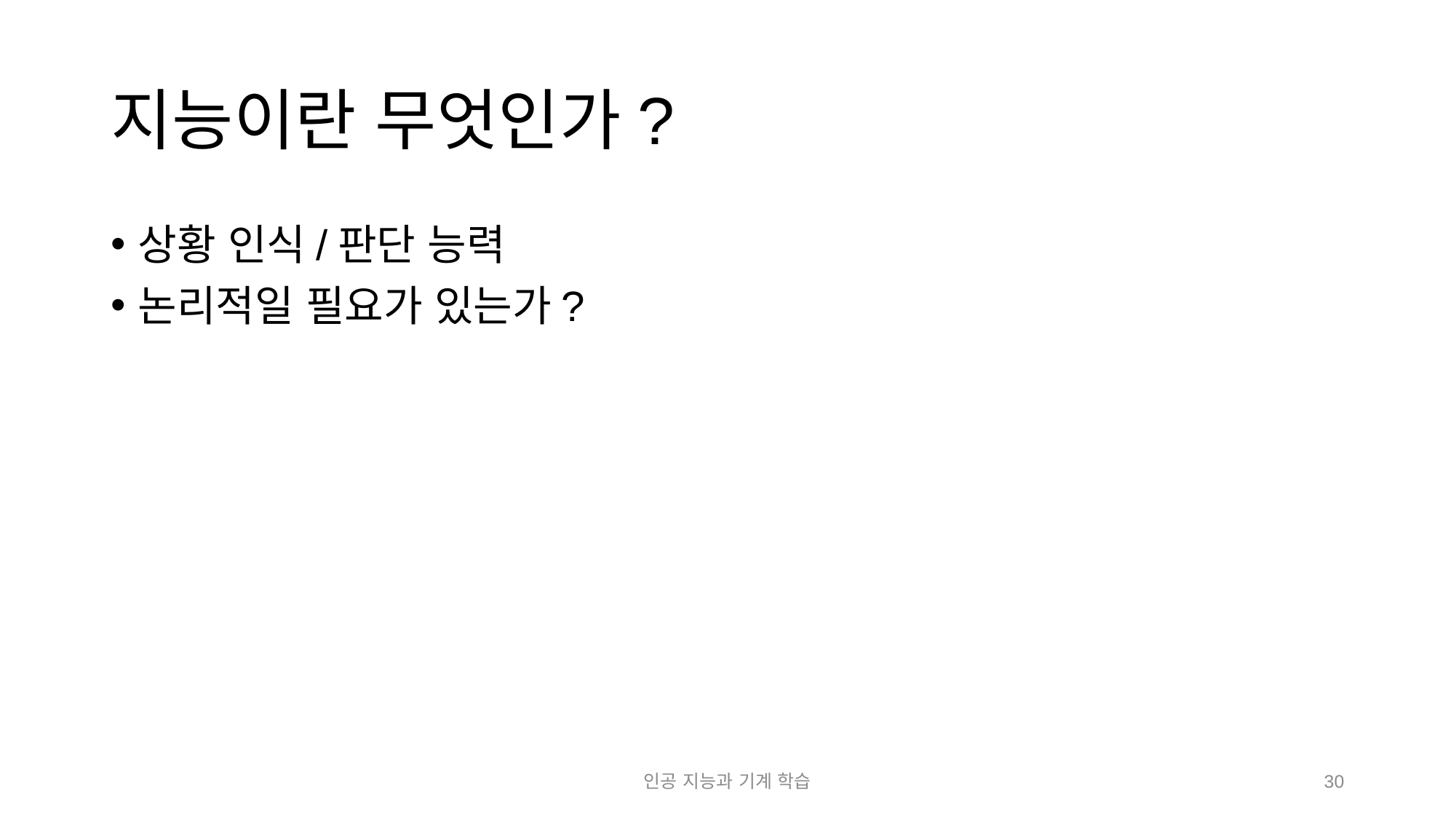

# 지능이란 무엇인가?
상황 인식/판단 능력
논리적일 필요가 있는가?
인공 지능과 기계 학습
30